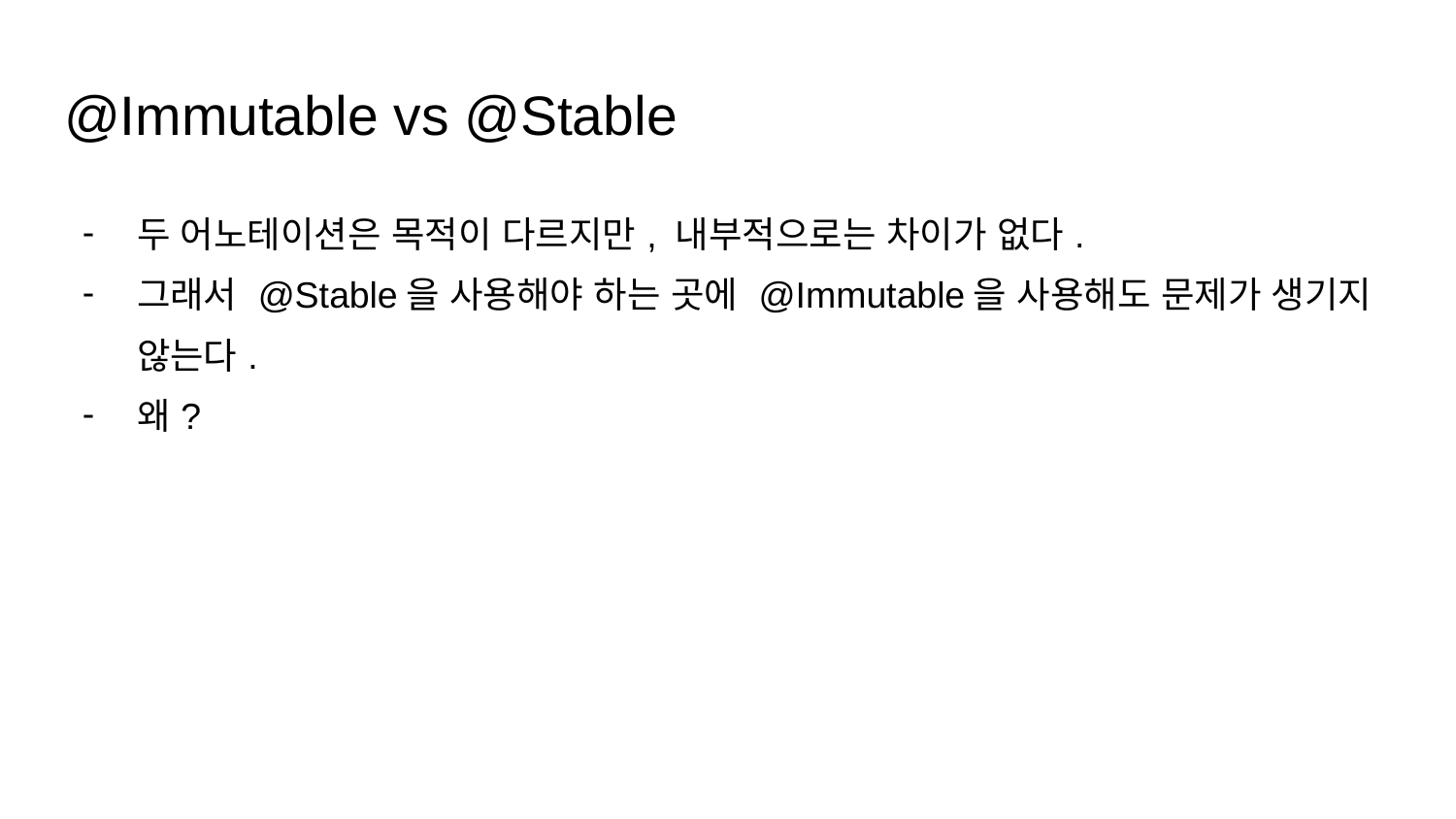

# @Immutable vs @Stable
두 어노테이션은 목적이 다르지만, 내부적으로는 차이가 없다.
그래서 @Stable을 사용해야 하는 곳에 @Immutable을 사용해도 문제가 생기지 않는다.
왜?